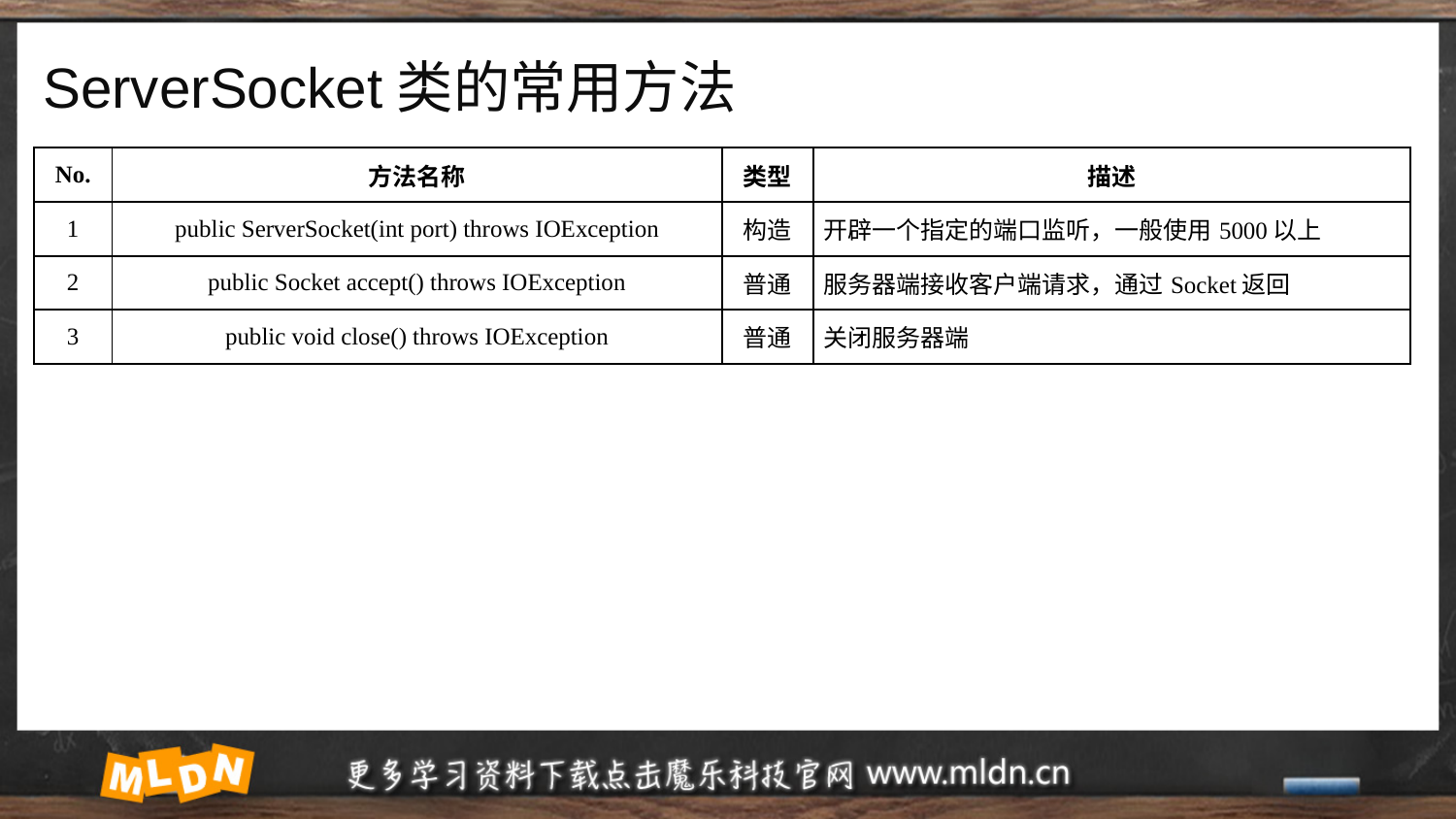

# ServerSocket类的常用方法
| No. | 方法名称 | 类型 | 描述 |
| --- | --- | --- | --- |
| 1 | public ServerSocket(int port) throws IOException | 构造 | 开辟一个指定的端口监听，一般使用5000以上 |
| 2 | public Socket accept() throws IOException | 普通 | 服务器端接收客户端请求，通过Socket返回 |
| 3 | public void close() throws IOException | 普通 | 关闭服务器端 |